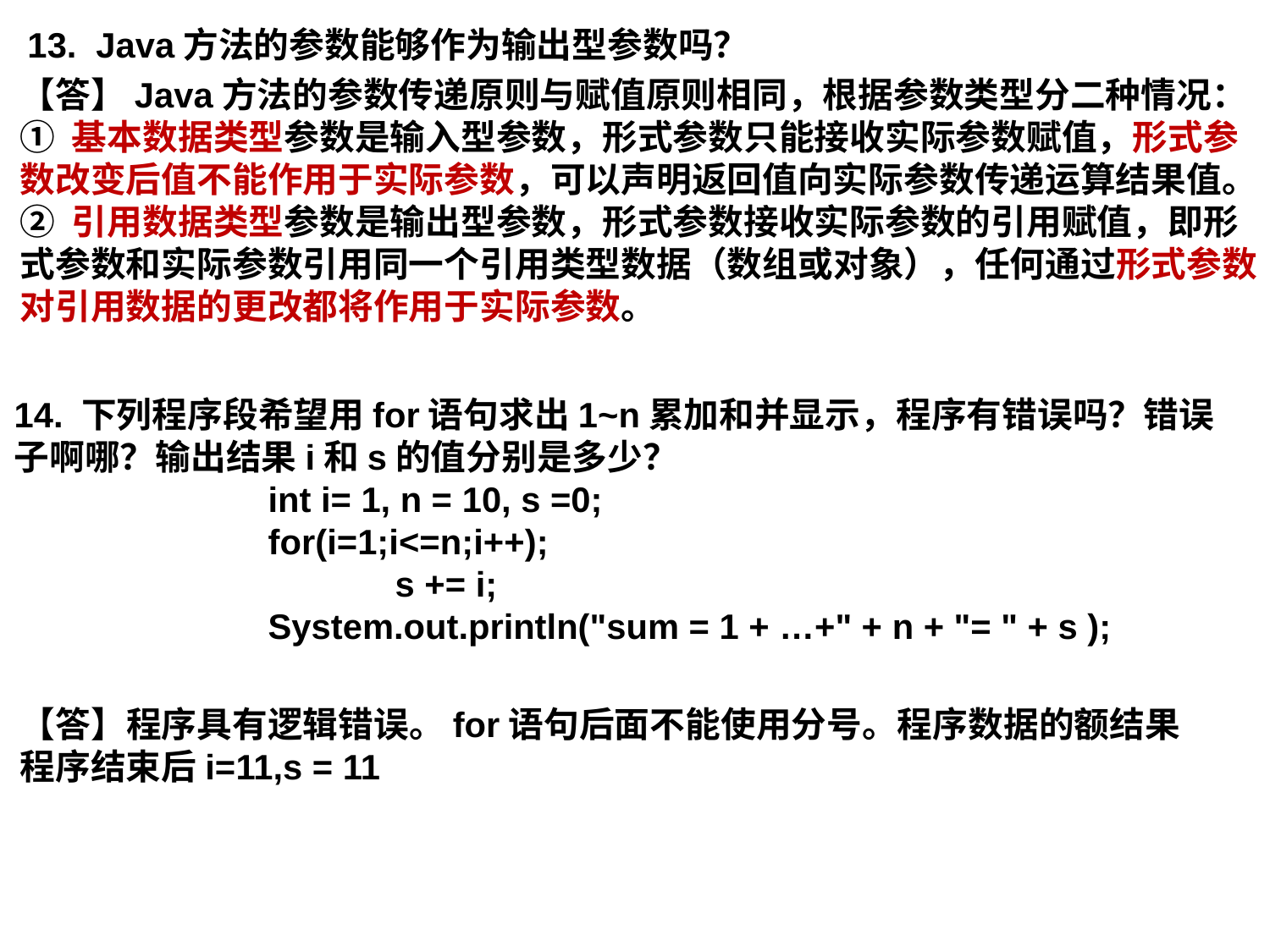

13.  Java方法的参数能够作为输出型参数吗？
【答】Java方法的参数传递原则与赋值原则相同，根据参数类型分二种情况：
① 基本数据类型参数是输入型参数，形式参数只能接收实际参数赋值，形式参数改变后值不能作用于实际参数，可以声明返回值向实际参数传递运算结果值。
② 引用数据类型参数是输出型参数，形式参数接收实际参数的引用赋值，即形式参数和实际参数引用同一个引用类型数据（数组或对象），任何通过形式参数对引用数据的更改都将作用于实际参数。
14. 下列程序段希望用for语句求出1~n累加和并显示，程序有错误吗？错误子啊哪？输出结果i和s的值分别是多少？
		int i= 1, n = 10, s =0;
		for(i=1;i<=n;i++);
			s += i;
		System.out.println("sum = 1 + …+" + n + "= " + s );
【答】程序具有逻辑错误。for语句后面不能使用分号。程序数据的额结果程序结束后i=11,s = 11